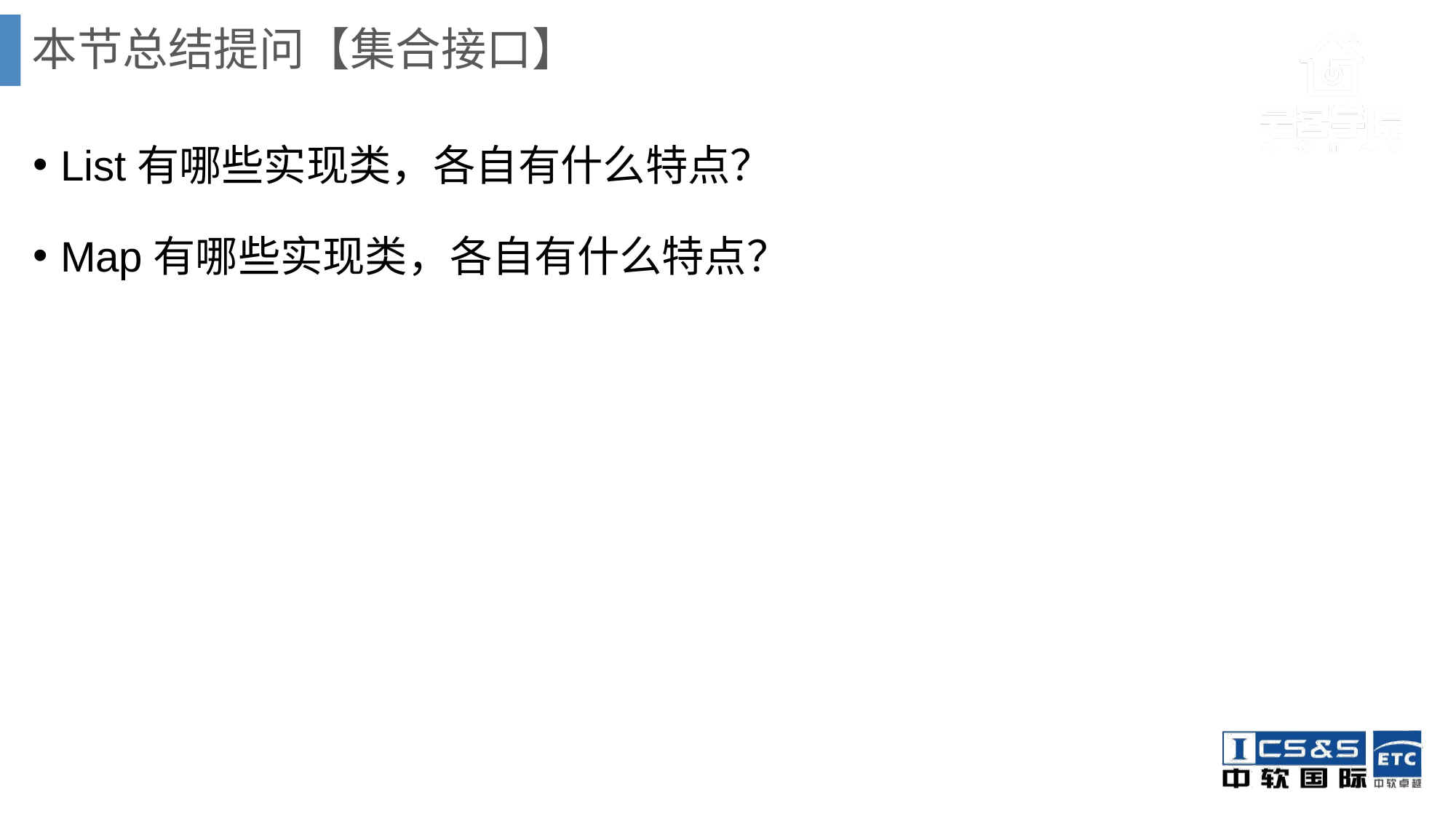

# 本节总结提问【集合接口】
List有哪些实现类，各自有什么特点？
Map有哪些实现类，各自有什么特点？